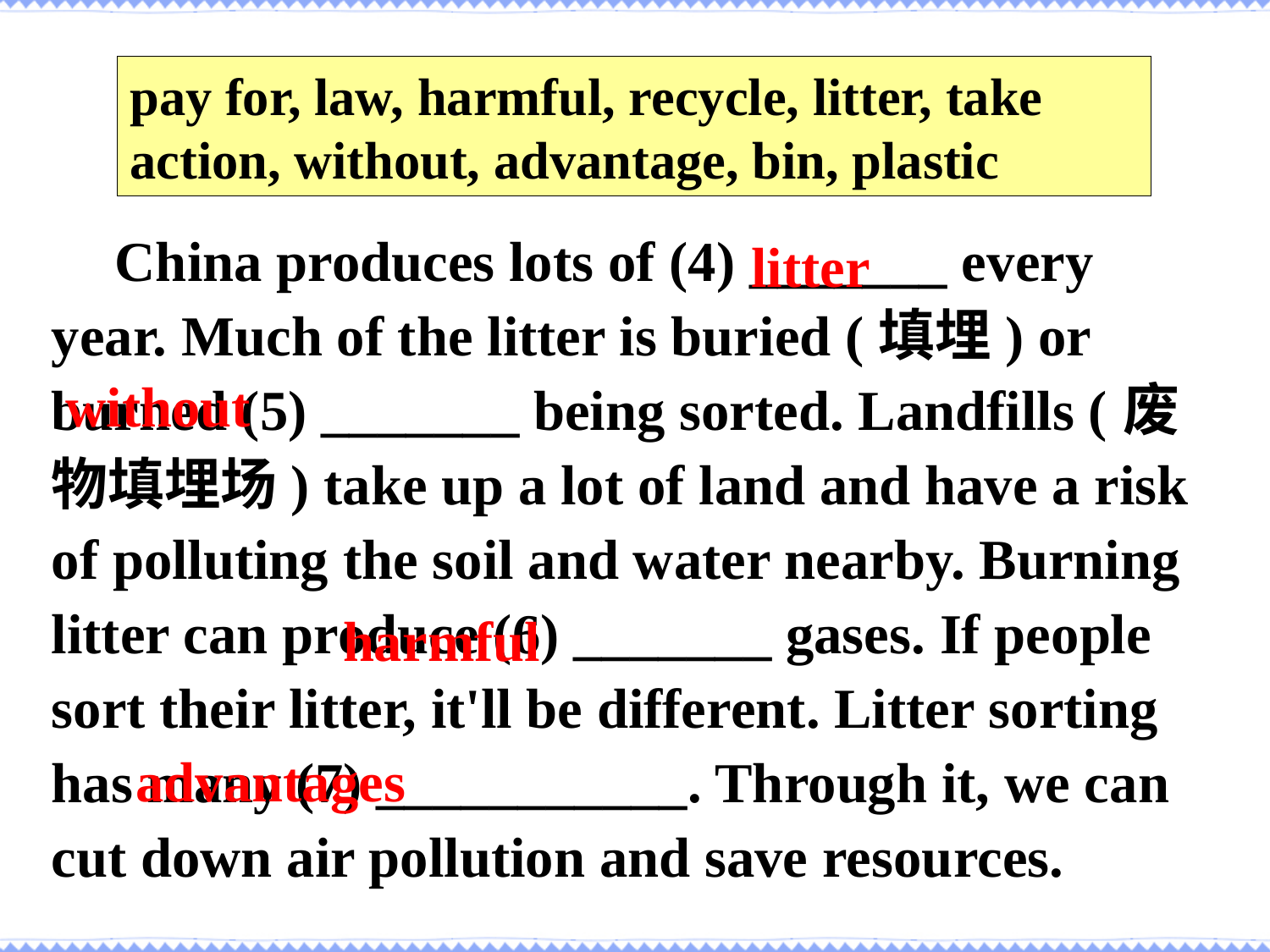

pay for, law, harmful, recycle, litter, take action, without, advantage, bin, plastic
China produces lots of (4) _______ every year. Much of the litter is buried (填埋) or burned (5) _______ being sorted. Landfills (废物填埋场) take up a lot of land and have a risk of polluting the soil and water nearby. Burning litter can produce (6) _______ gases. If people sort their litter, it'll be different. Litter sorting has many (7) ___________. Through it, we can cut down air pollution and save resources.
litter
without
harmful
advantages